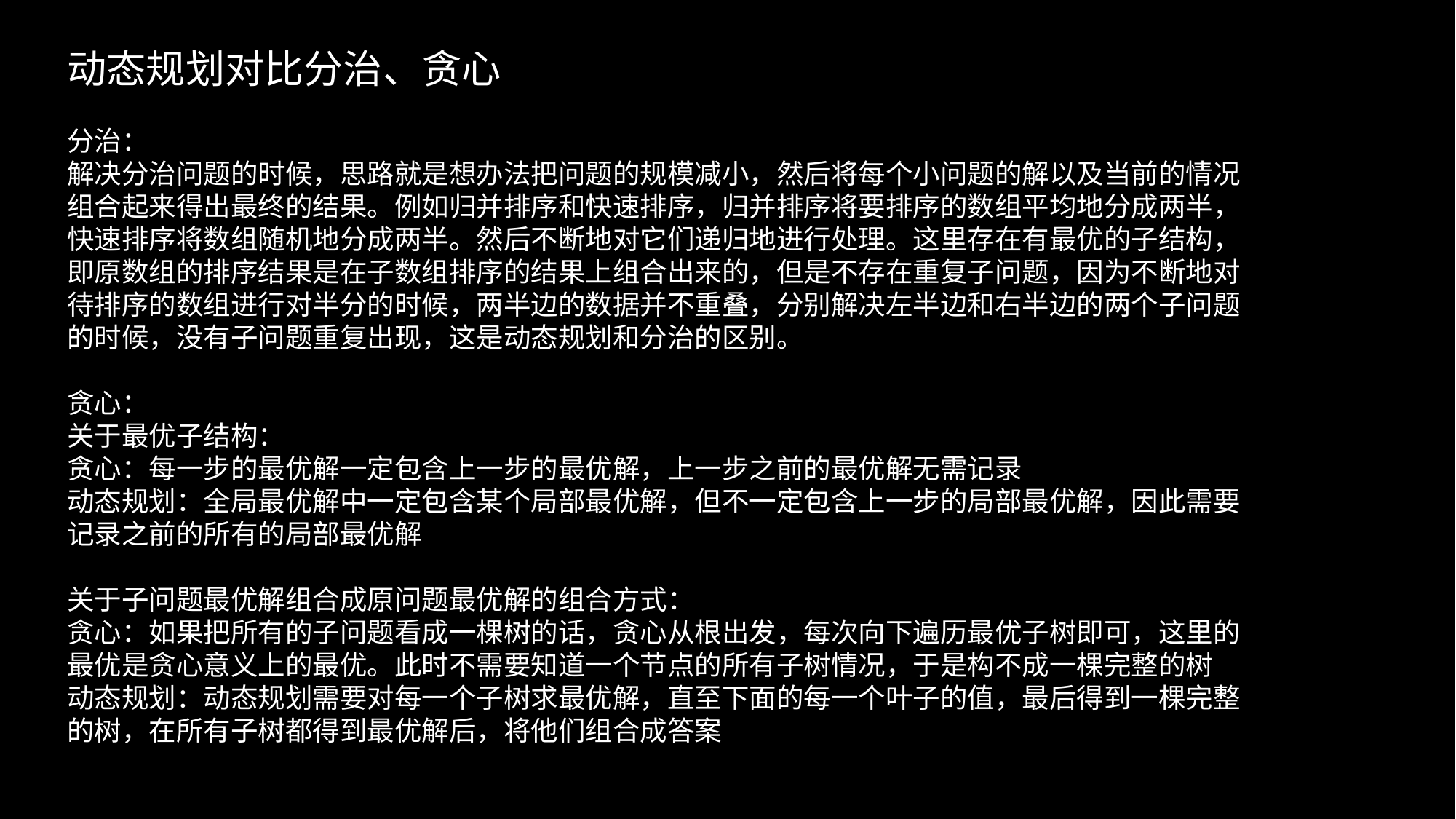

动态规划对比分治、贪心
分治：
解决分治问题的时候，思路就是想办法把问题的规模减小，然后将每个小问题的解以及当前的情况组合起来得出最终的结果。例如归并排序和快速排序，归并排序将要排序的数组平均地分成两半，快速排序将数组随机地分成两半。然后不断地对它们递归地进行处理。这里存在有最优的子结构，即原数组的排序结果是在子数组排序的结果上组合出来的，但是不存在重复子问题，因为不断地对待排序的数组进行对半分的时候，两半边的数据并不重叠，分别解决左半边和右半边的两个子问题的时候，没有子问题重复出现，这是动态规划和分治的区别。

贪心：
关于最优子结构：
贪心：每一步的最优解一定包含上一步的最优解，上一步之前的最优解无需记录
动态规划：全局最优解中一定包含某个局部最优解，但不一定包含上一步的局部最优解，因此需要记录之前的所有的局部最优解

关于子问题最优解组合成原问题最优解的组合方式：
贪心：如果把所有的子问题看成一棵树的话，贪心从根出发，每次向下遍历最优子树即可，这里的最优是贪心意义上的最优。此时不需要知道一个节点的所有子树情况，于是构不成一棵完整的树
动态规划：动态规划需要对每一个子树求最优解，直至下面的每一个叶子的值，最后得到一棵完整的树，在所有子树都得到最优解后，将他们组合成答案